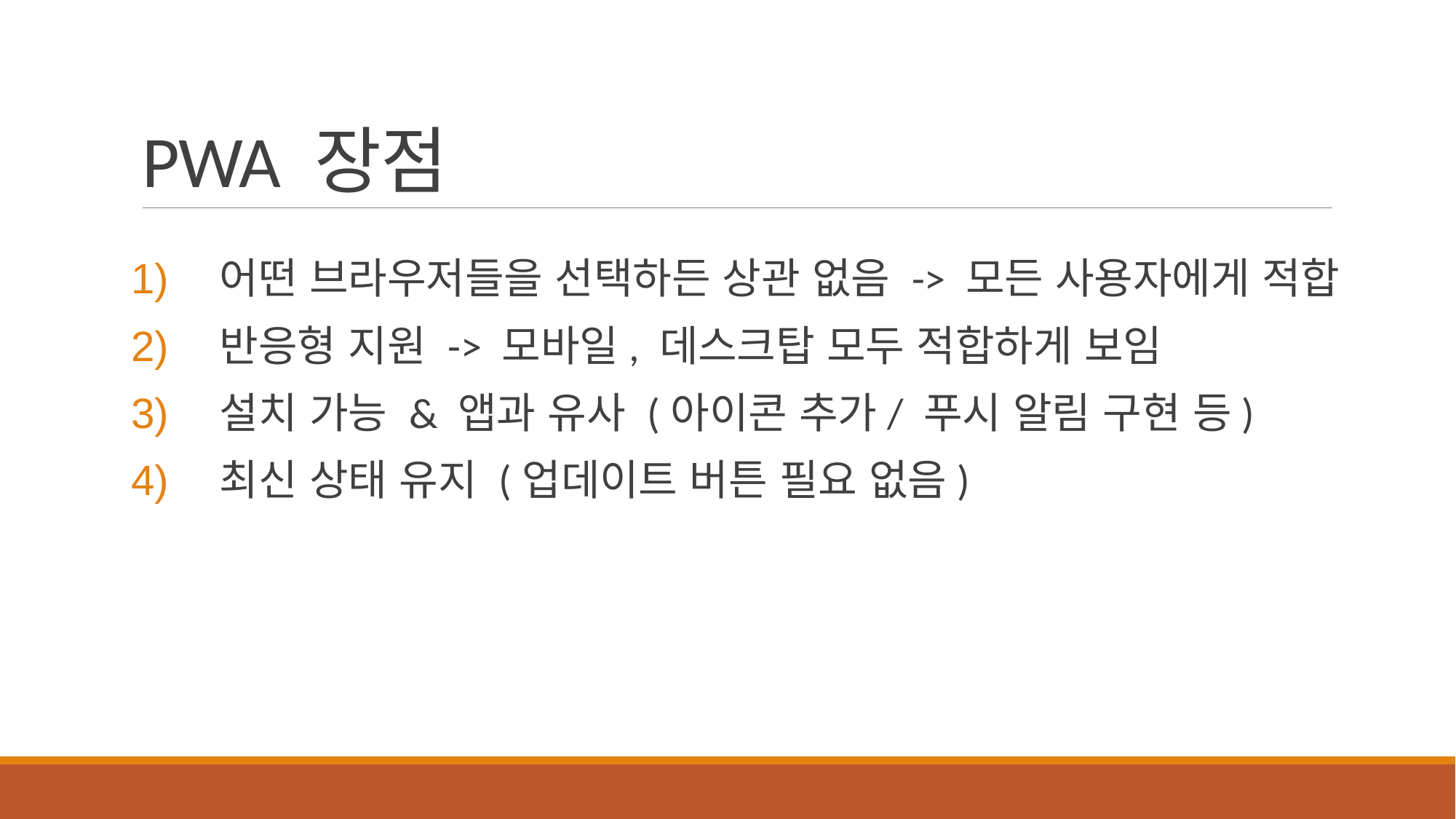

# PWA 장점
어떤 브라우저들을 선택하든 상관 없음 -> 모든 사용자에게 적합
반응형 지원 -> 모바일, 데스크탑 모두 적합하게 보임
설치 가능 & 앱과 유사 (아이콘 추가/ 푸시 알림 구현 등)
최신 상태 유지 (업데이트 버튼 필요 없음)